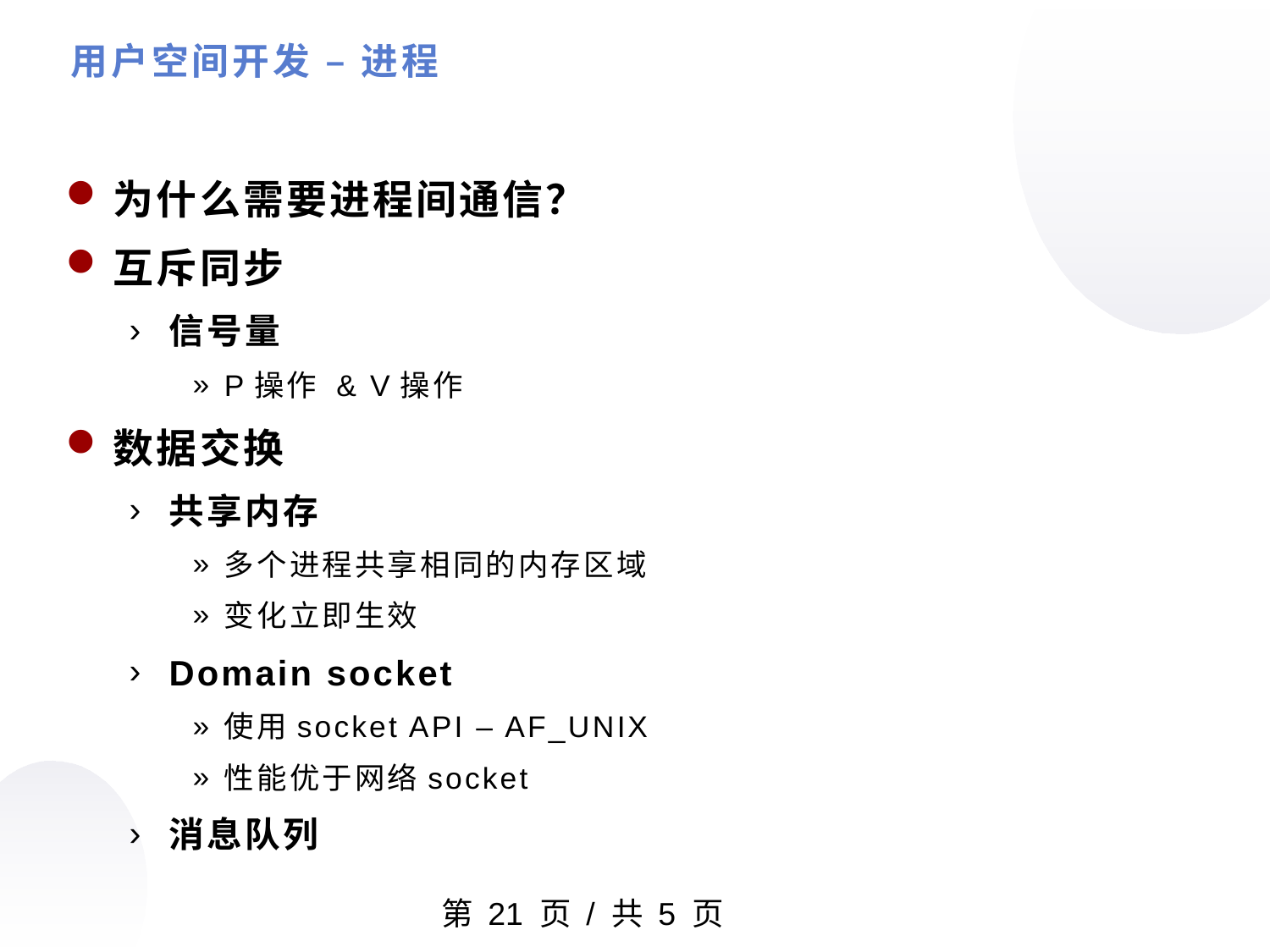

用户空间开发 – 进程

为什么需要进程间通信？
互斥同步
信号量
P操作 & V操作
数据交换
共享内存
多个进程共享相同的内存区域
变化立即生效
Domain socket
使用socket API – AF_UNIX
性能优于网络socket
消息队列

第 21 页 / 共 5 页